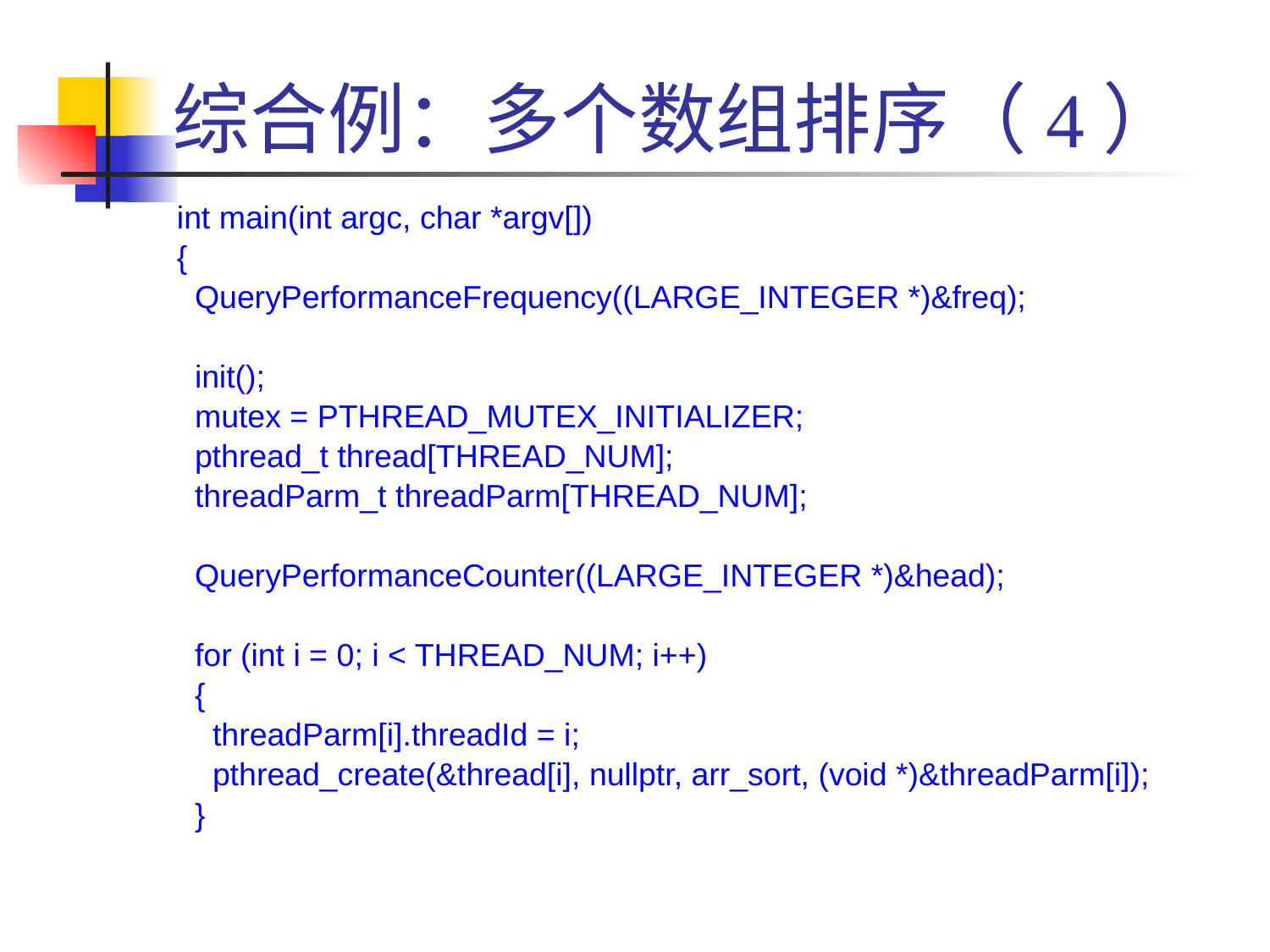

# 综合例：多个数组排序（4）
int main(int argc, char *argv[])
{
  QueryPerformanceFrequency((LARGE_INTEGER *)&freq);

  init();
  mutex = PTHREAD_MUTEX_INITIALIZER;
  pthread_t thread[THREAD_NUM];
  threadParm_t threadParm[THREAD_NUM];

  QueryPerformanceCounter((LARGE_INTEGER *)&head);

  for (int i = 0; i < THREAD_NUM; i++)
  {
    threadParm[i].threadId = i;
    pthread_create(&thread[i], nullptr, arr_sort, (void *)&threadParm[i]);
  }